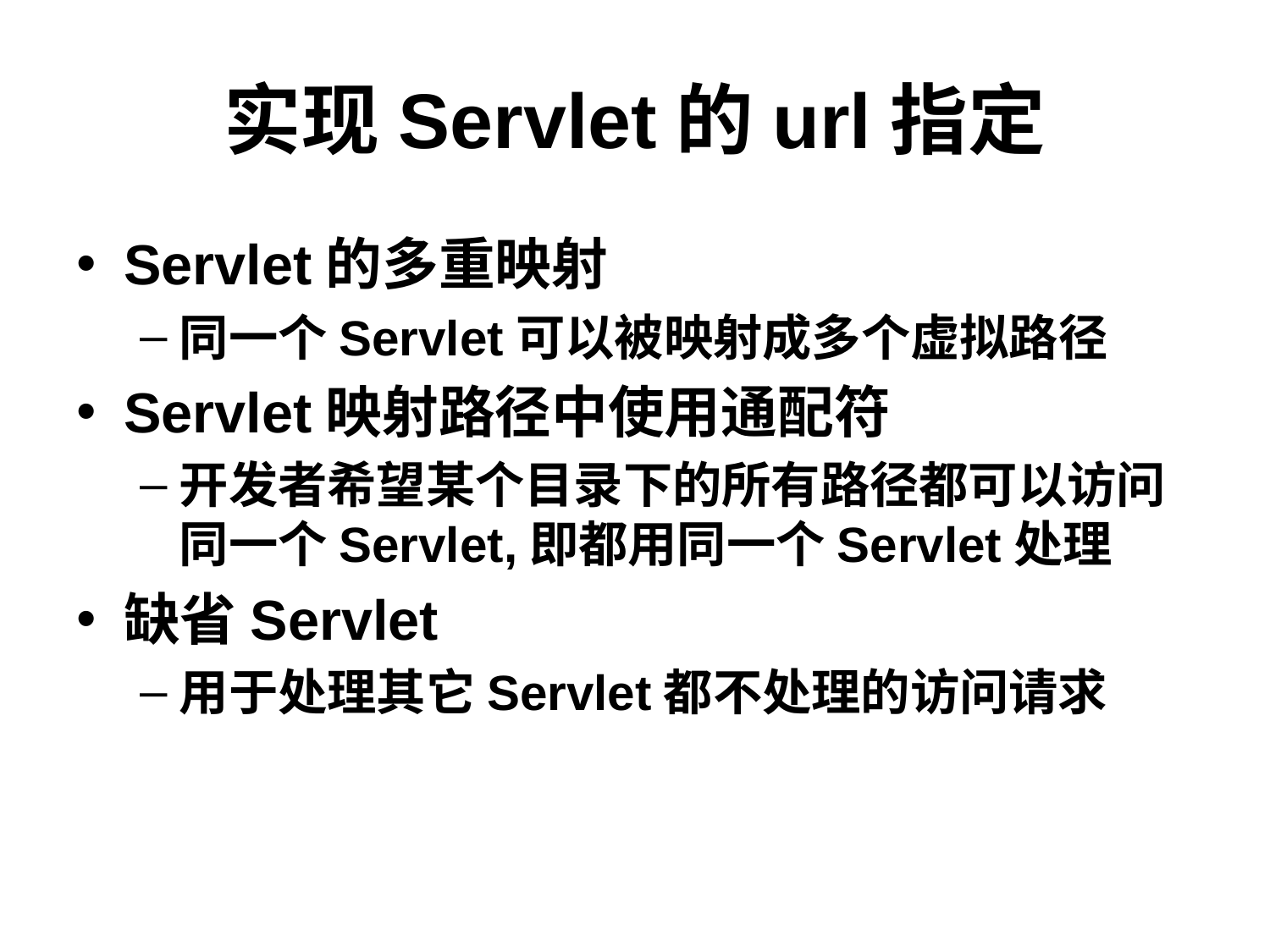

# 实现Servlet的url指定
Servlet的多重映射
同一个Servlet可以被映射成多个虚拟路径
Servlet映射路径中使用通配符
开发者希望某个目录下的所有路径都可以访问同一个Servlet,即都用同一个Servlet处理
缺省Servlet
用于处理其它Servlet都不处理的访问请求